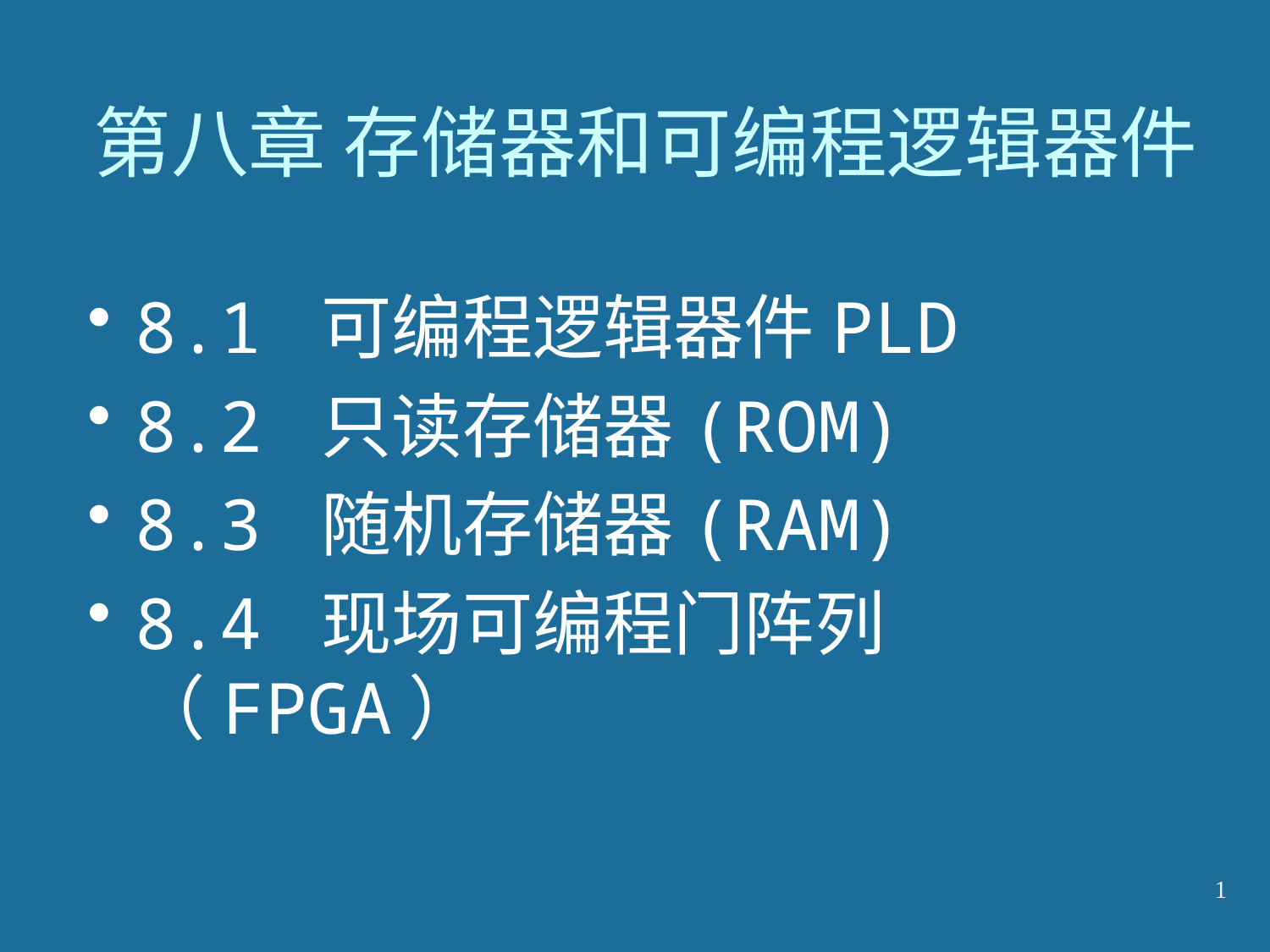

# 第八章 存储器和可编程逻辑器件
8.1 可编程逻辑器件PLD
8.2 只读存储器(ROM)
8.3 随机存储器(RAM)
8.4 现场可编程门阵列（FPGA）
1